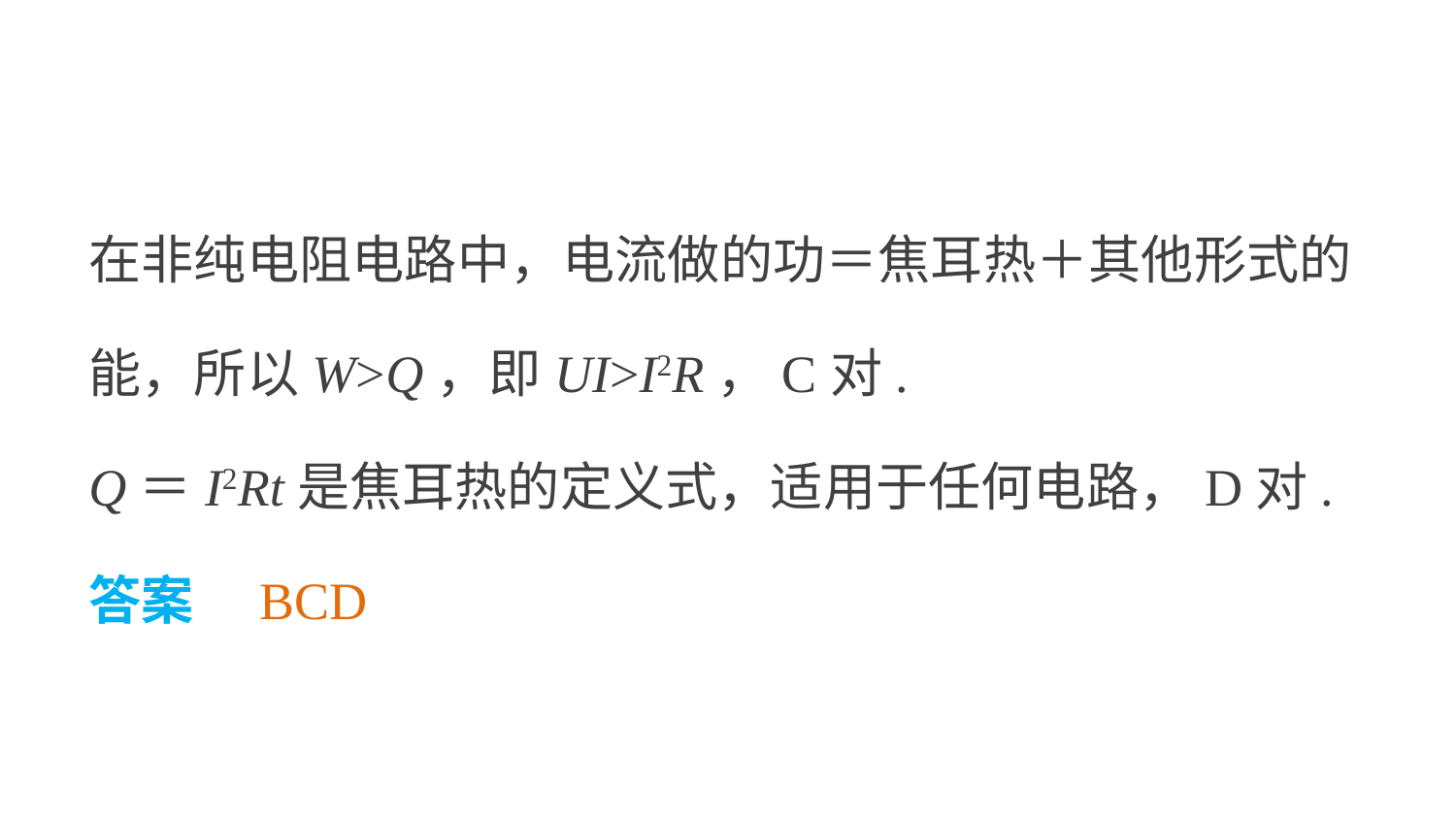

在非纯电阻电路中，电流做的功＝焦耳热＋其他形式的能，所以W>Q，即UI>I2R，C对.
Q＝I2Rt是焦耳热的定义式，适用于任何电路，D对.
答案　BCD